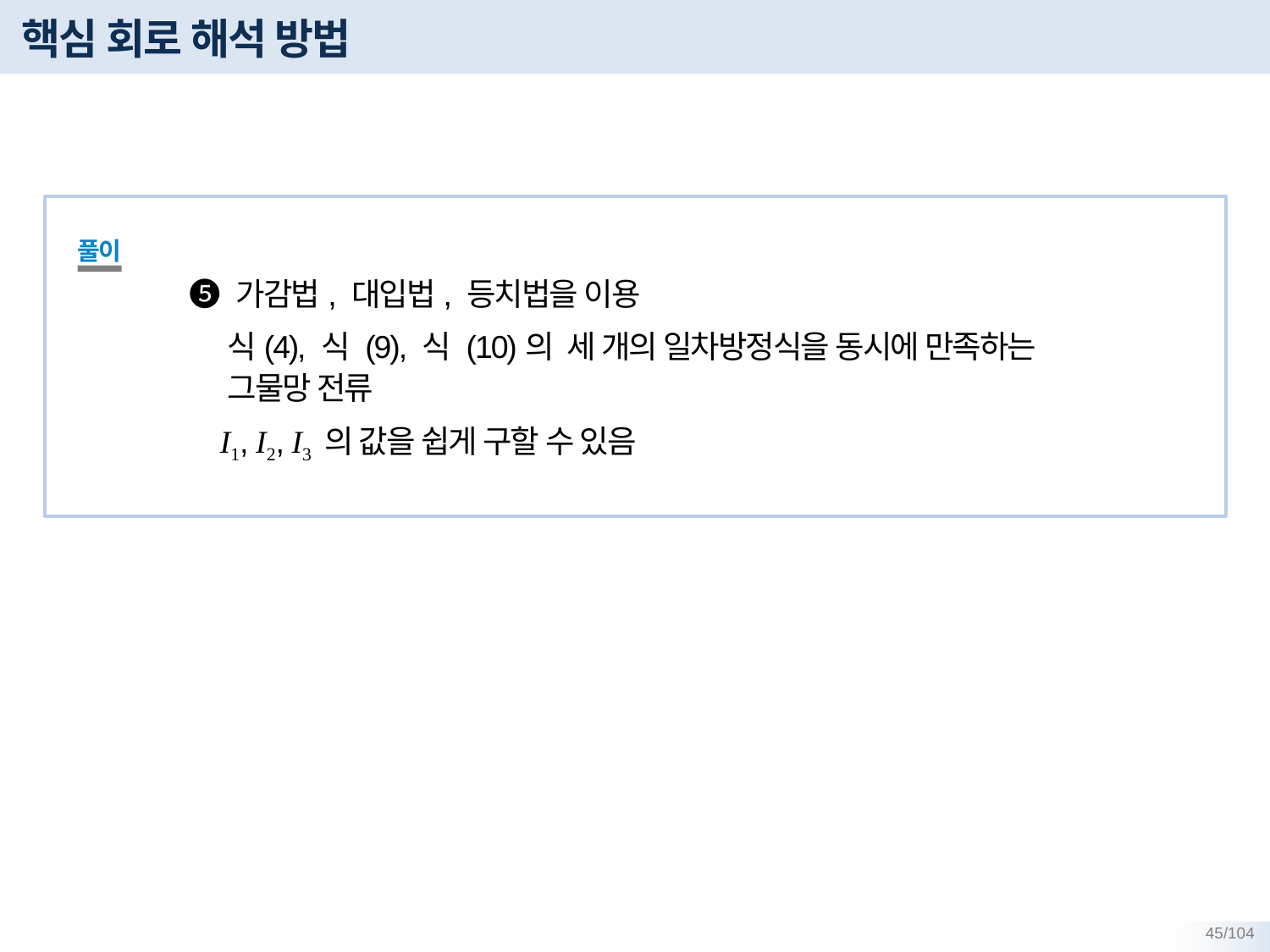

# 핵심 회로 해석 방법

풀이

❺ 가감법, 대입법, 등치법을 이용
식(4), 식 (9), 식 (10)의  세 개의 일차방정식을 동시에 만족하는
그물망 전류
    I1, I2, I3 의 값을 쉽게 구할 수 있음